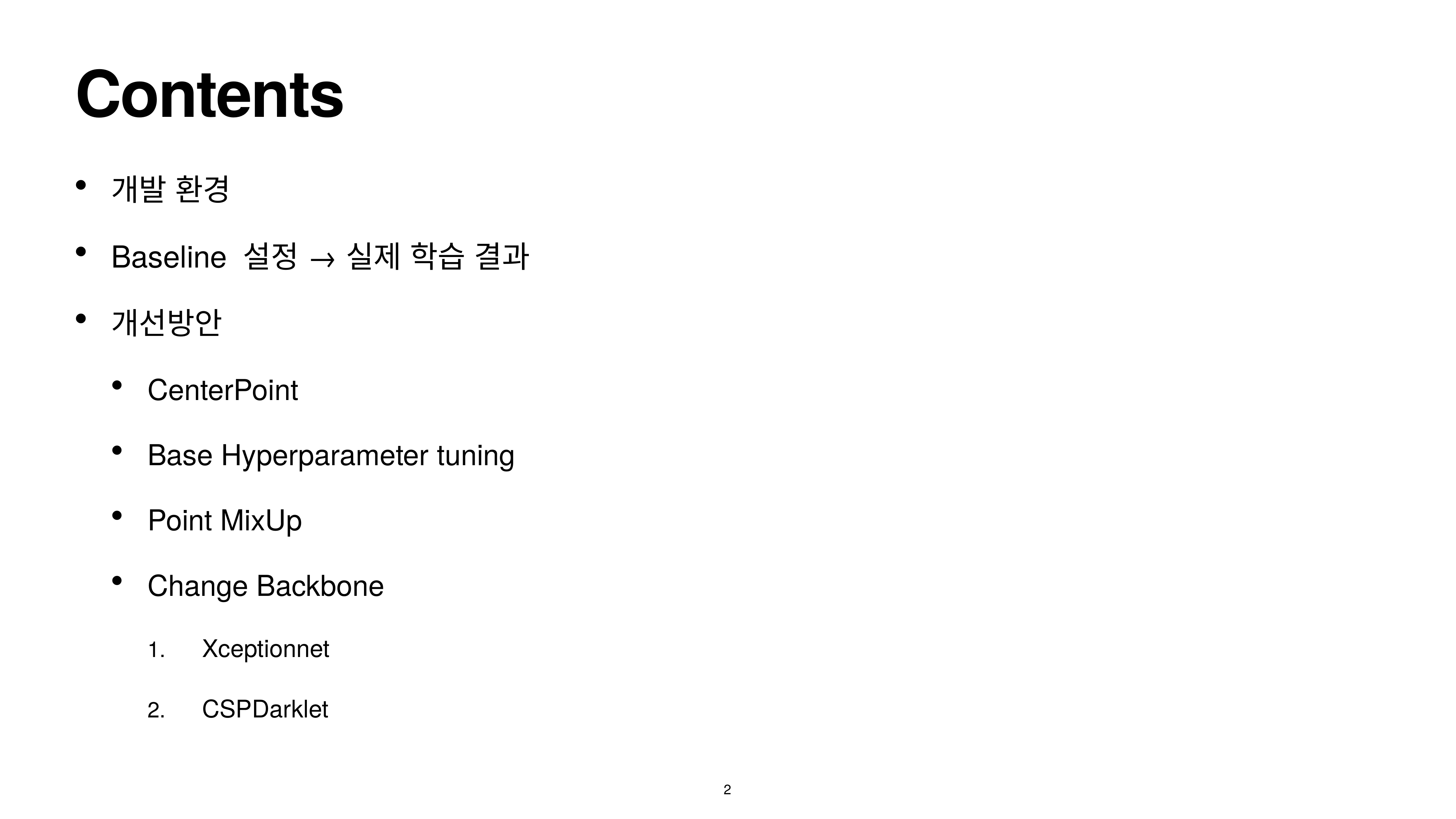

# Contents
개발 환경
Baseline 설정 → 실제 학습 결과
개선방안
CenterPoint
Base Hyperparameter tuning
Point MixUp
Change Backbone
Xceptionnet
CSPDarklet

2